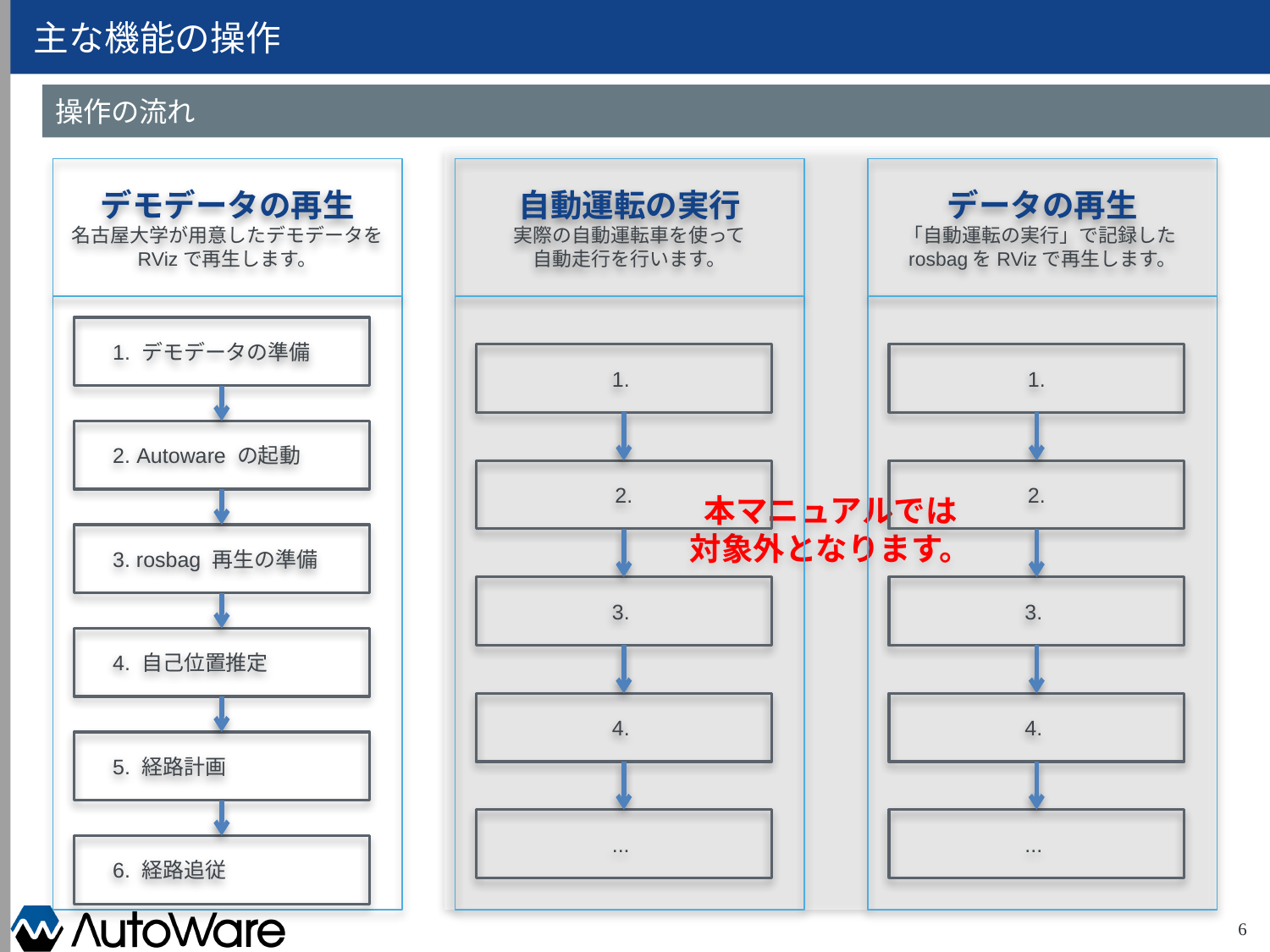

# 主な機能の操作
操作の流れ
本マニュアルでは
対象外となります。
デモデータの再生
名古屋大学が用意したデモデータを
RVizで再生します。

　1. デモデータの準備
　2. Autoware の起動
　3. rosbag 再生の準備
　4. 自己位置推定
　5. 経路計画
　6. 経路追従
自動運転の実行
実際の自動運転車を使って
自動走行を行います。
データの再生
「自動運転の実行」で記録したrosbagをRVizで再生します。

1.
1.
2.
2.
3.
3.
4.
4.
...
...
6